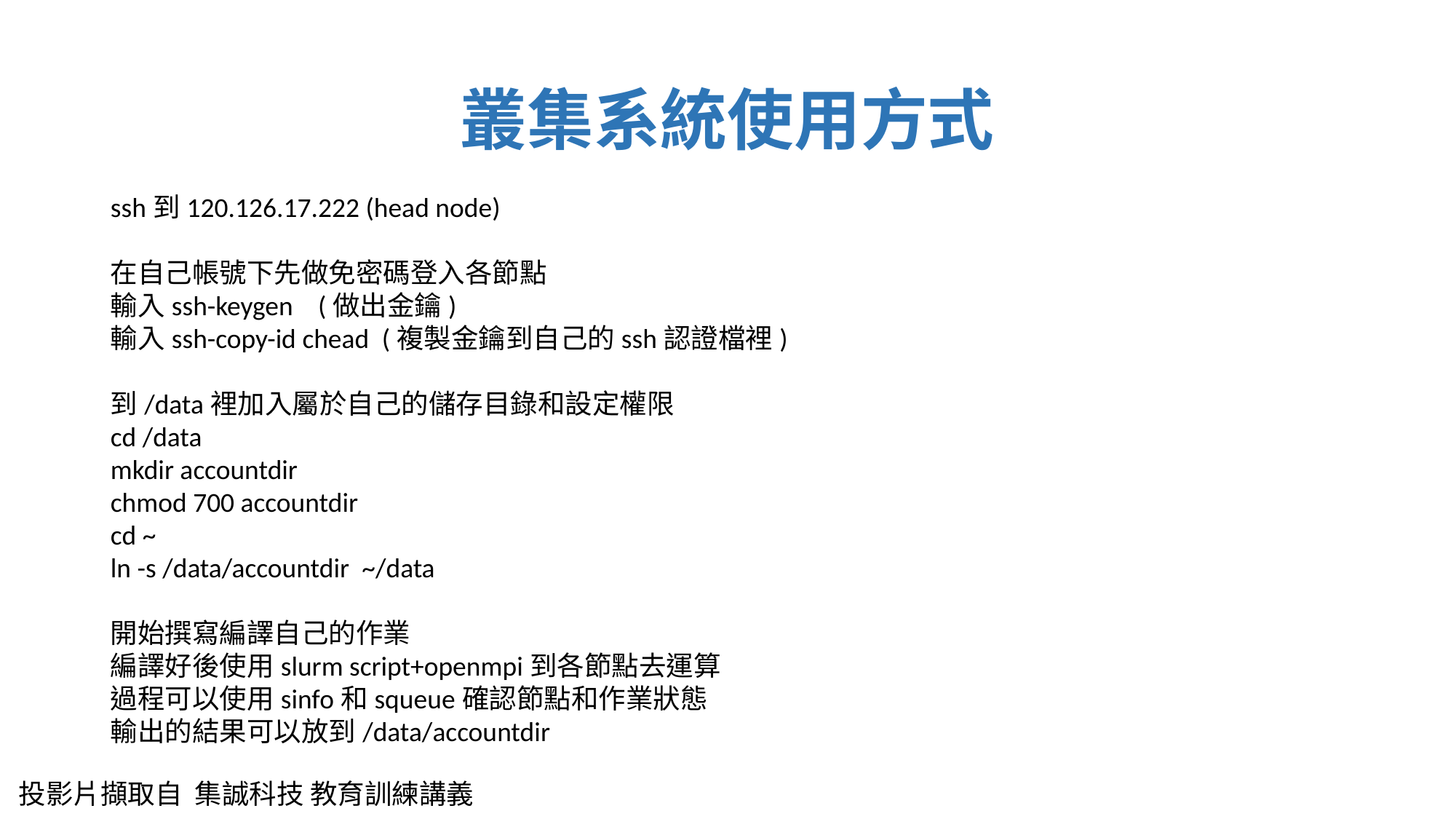

# 叢集系統使用方式
ssh到120.126.17.222 (head node)

在自己帳號下先做免密碼登入各節點
輸入ssh-keygen    (做出金鑰)
輸入ssh-copy-id chead  (複製金鑰到自己的ssh認證檔裡)

到/data裡加入屬於自己的儲存目錄和設定權限
cd /data
mkdir accountdir
chmod 700 accountdir
cd ~
ln -s /data/accountdir  ~/data

開始撰寫編譯自己的作業
編譯好後使用slurm script+openmpi到各節點去運算
過程可以使用sinfo和squeue確認節點和作業狀態
輸出的結果可以放到/data/accountdir

投影片擷取自  集誠科技 教育訓練講義